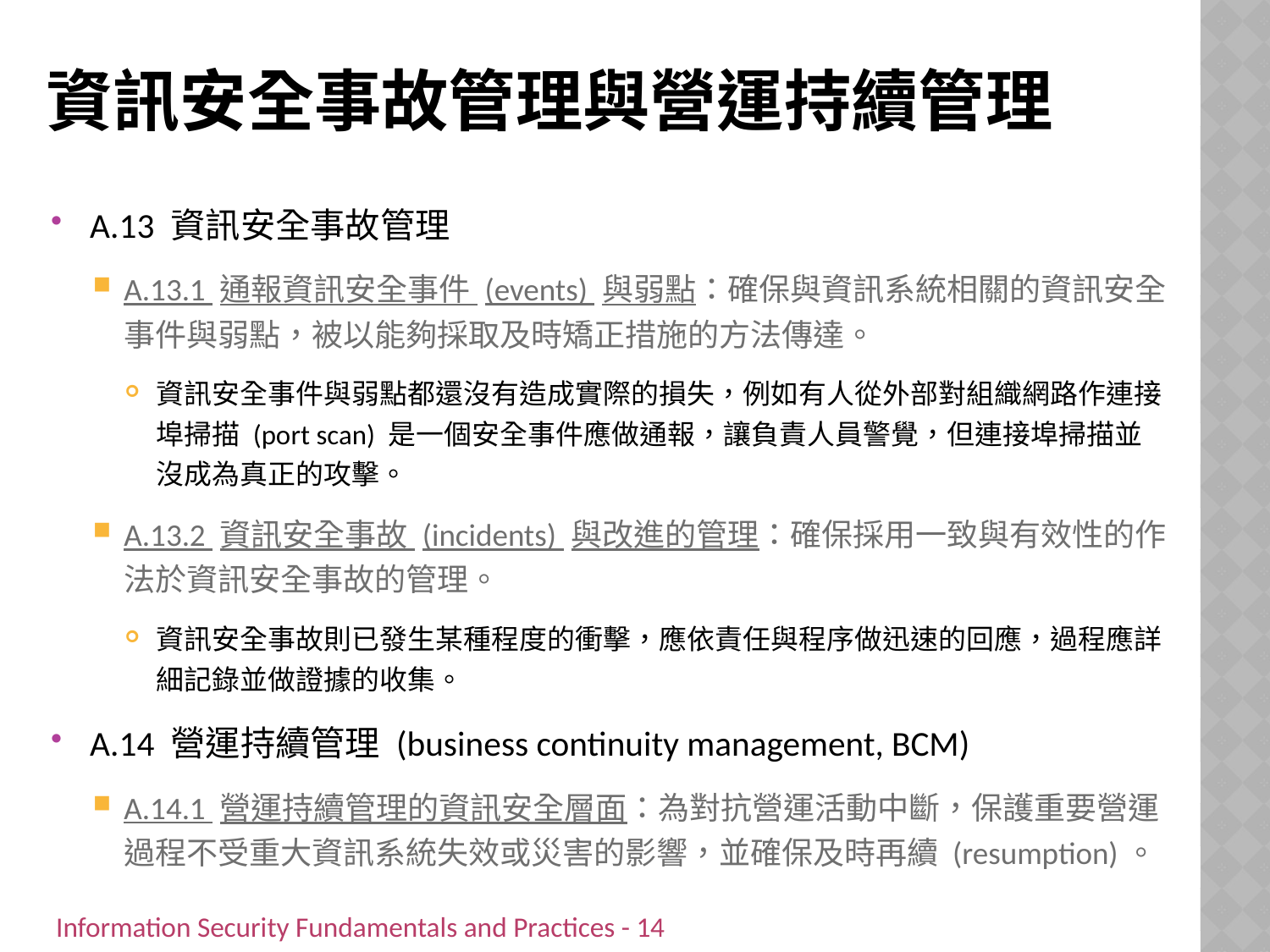

# 資訊安全事故管理與營運持續管理
A.13 資訊安全事故管理
A.13.1 通報資訊安全事件 (events) 與弱點：確保與資訊系統相關的資訊安全事件與弱點，被以能夠採取及時矯正措施的方法傳達。
資訊安全事件與弱點都還沒有造成實際的損失，例如有人從外部對組織網路作連接埠掃描 (port scan) 是一個安全事件應做通報，讓負責人員警覺，但連接埠掃描並沒成為真正的攻擊。
A.13.2 資訊安全事故 (incidents) 與改進的管理：確保採用一致與有效性的作法於資訊安全事故的管理。
資訊安全事故則已發生某種程度的衝擊，應依責任與程序做迅速的回應，過程應詳細記錄並做證據的收集。
A.14 營運持續管理 (business continuity management, BCM)
A.14.1 營運持續管理的資訊安全層面：為對抗營運活動中斷，保護重要營運過程不受重大資訊系統失效或災害的影響，並確保及時再續 (resumption)。